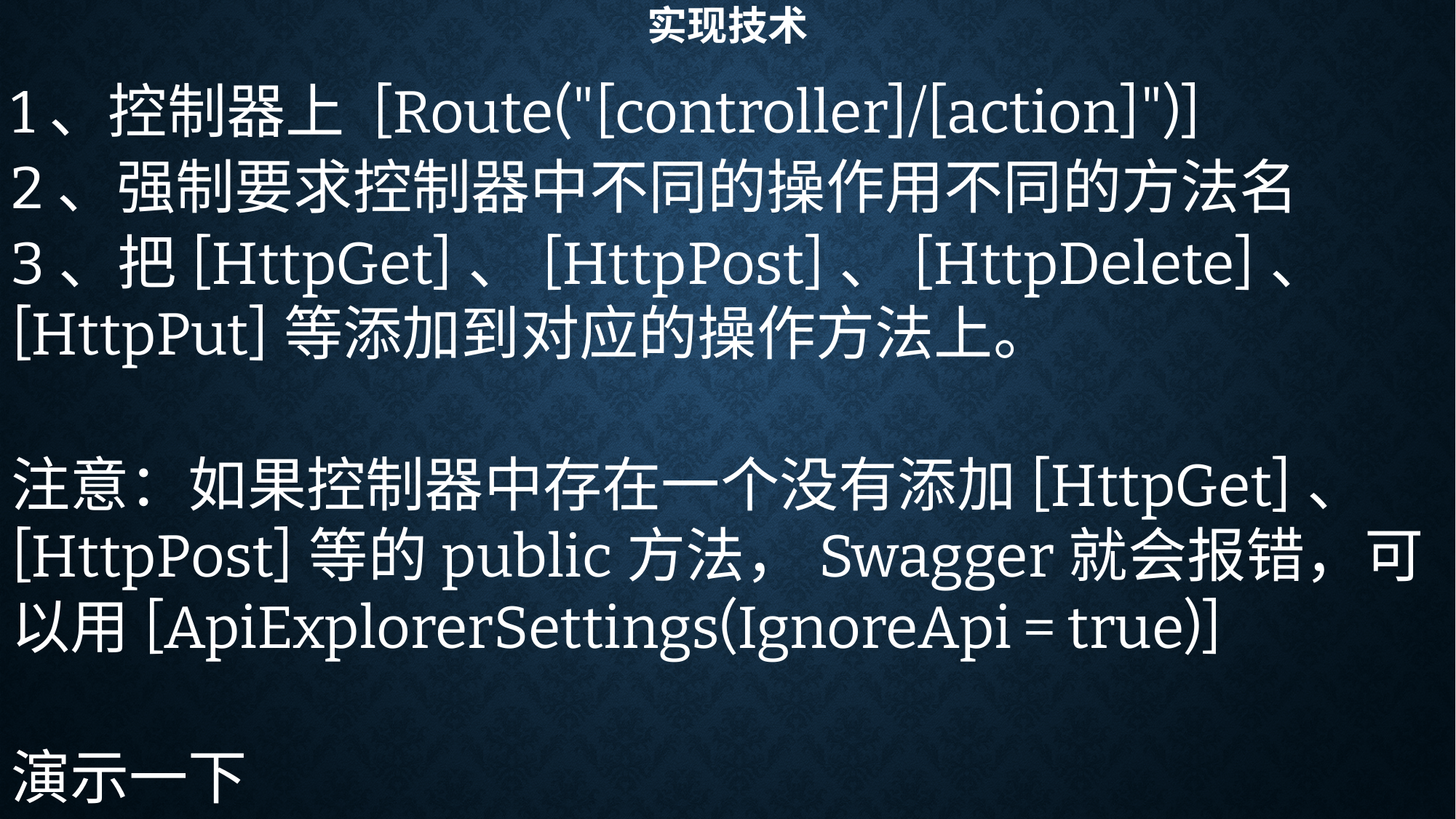

# 实现技术
1、控制器上 [Route("[controller]/[action]")]
2、强制要求控制器中不同的操作用不同的方法名
3、把[HttpGet]、[HttpPost]、[HttpDelete]、[HttpPut]等添加到对应的操作方法上。

注意：如果控制器中存在一个没有添加[HttpGet]、[HttpPost]等的public方法，Swagger就会报错，可以用[ApiExplorerSettings(IgnoreApi = true)]

演示一下